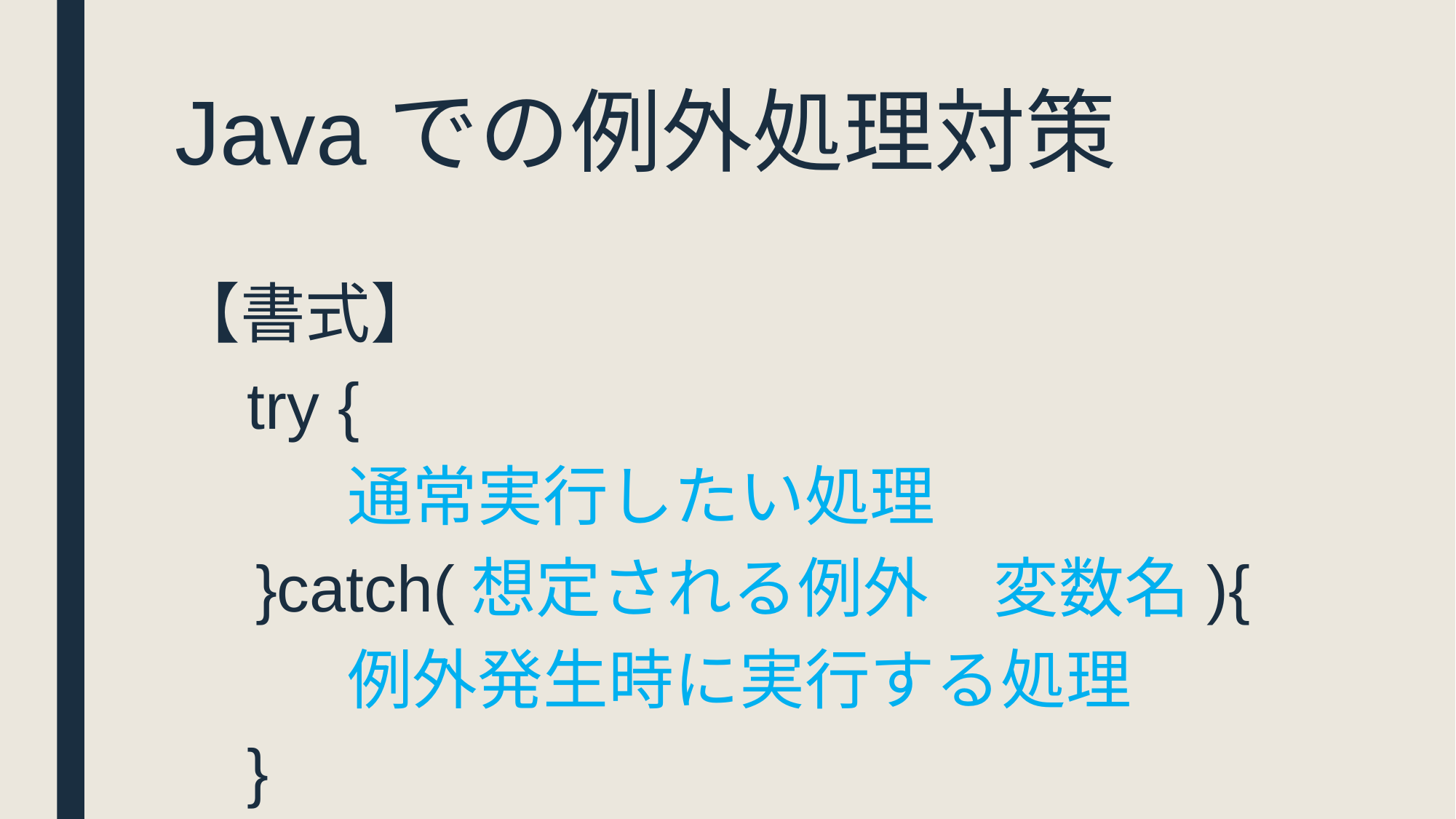

# Javaでの例外処理対策
【書式】
    try {
	　通常実行したい処理
　}catch(想定される例外　変数名){
	　例外発生時に実行する処理
    }